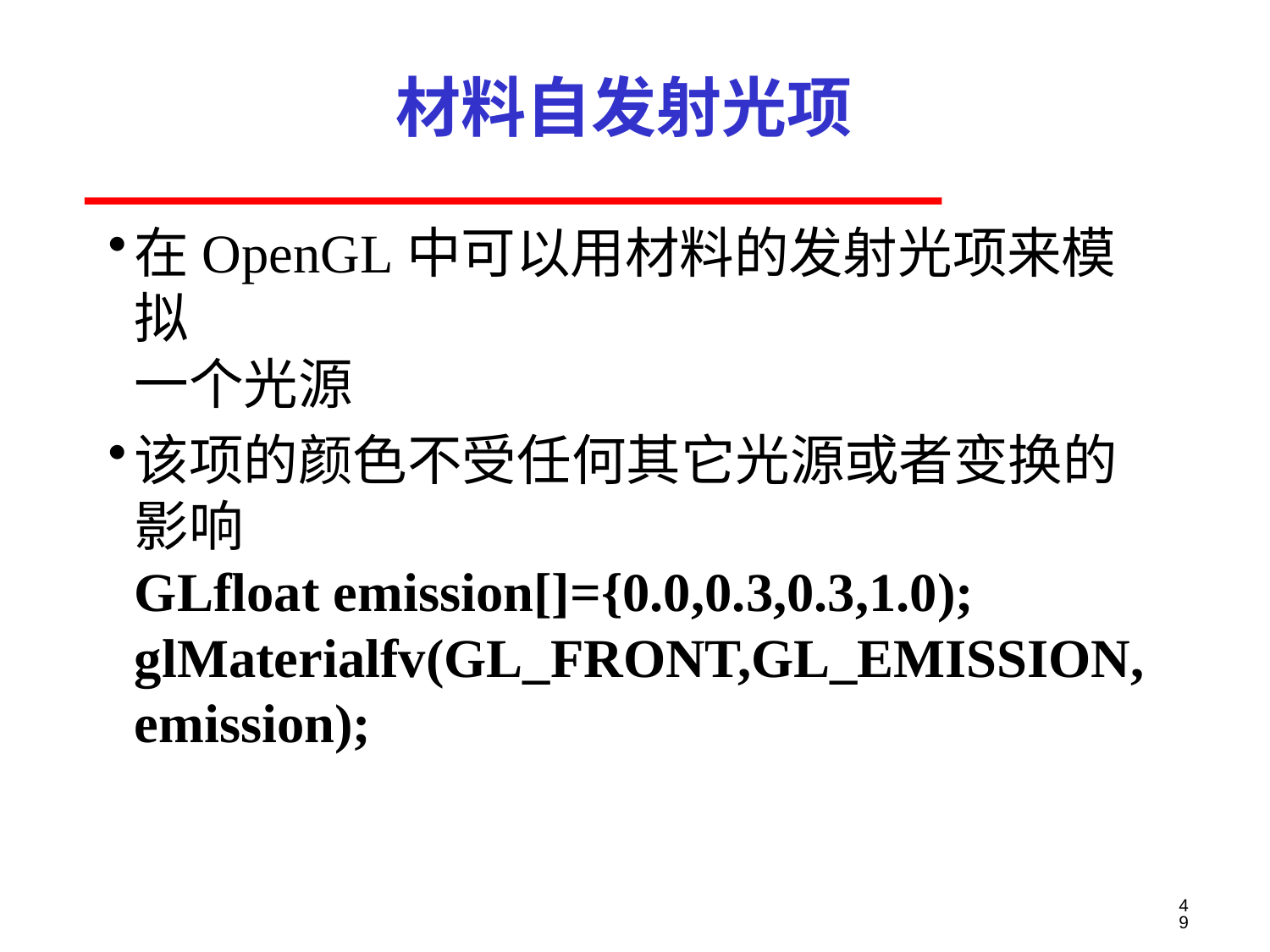

# 材料自发射光项
在OpenGL中可以用材料的发射光项来模拟
一个光源
该项的颜色不受任何其它光源或者变换的
影响
GLfloat emission[]={0.0,0.3,0.3,1.0);
glMaterialfv(GL_FRONT,GL_EMISSION,
emission);
49